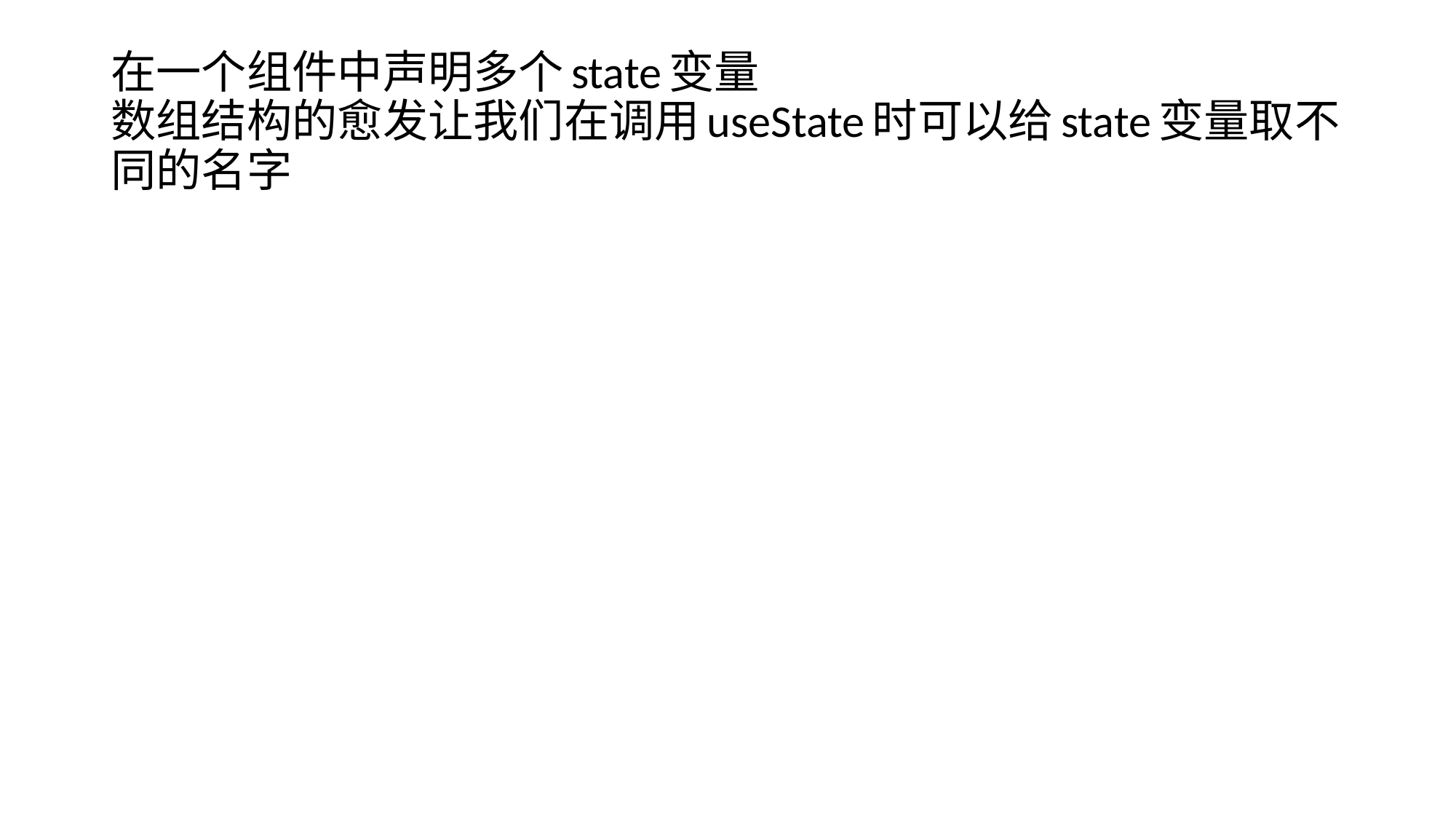

# 在一个组件中声明多个state变量 数组结构的愈发让我们在调用useState时可以给state变量取不同的名字